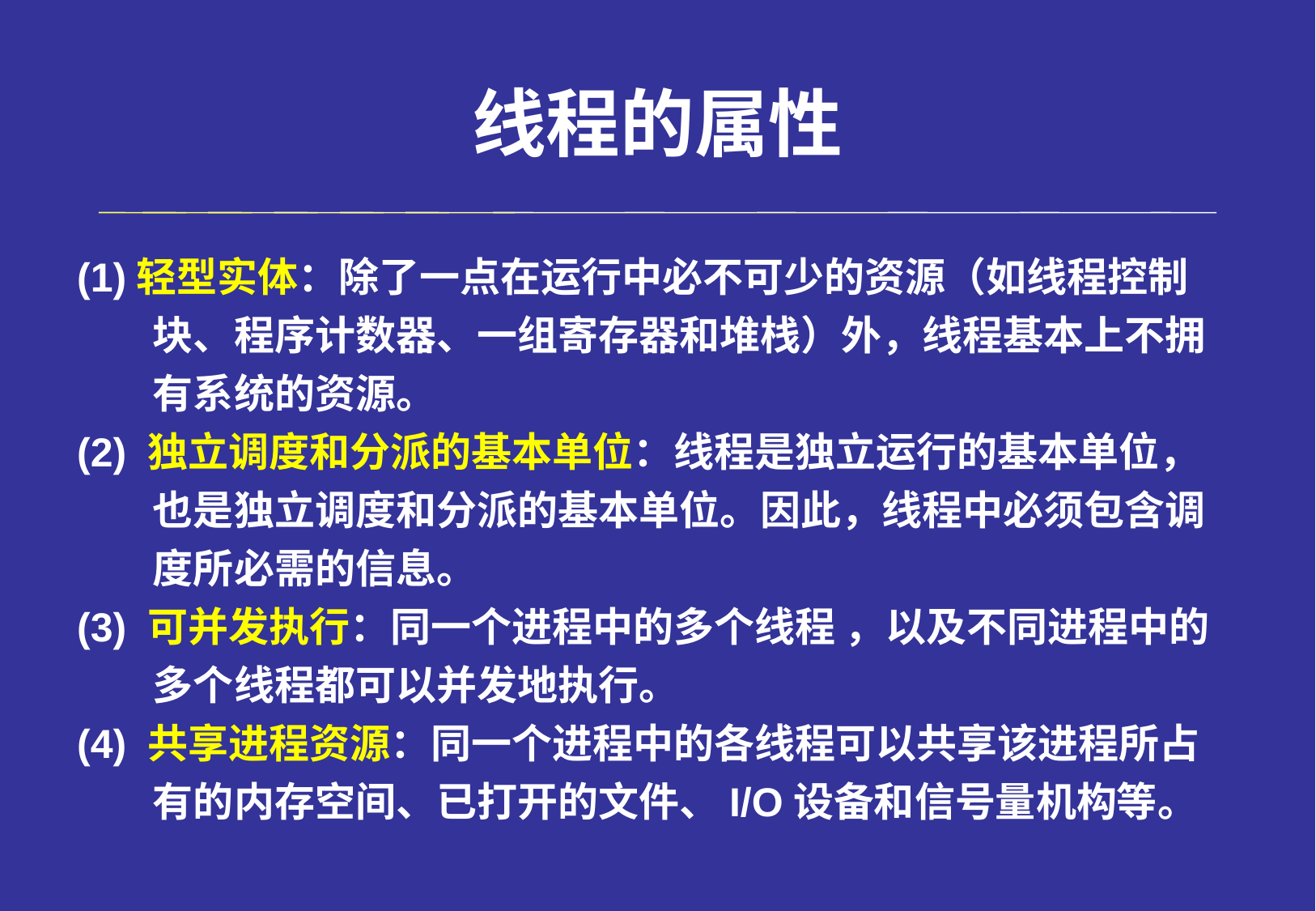

# 线程的属性
(1)轻型实体：除了一点在运行中必不可少的资源（如线程控制块、程序计数器、一组寄存器和堆栈）外，线程基本上不拥有系统的资源。
(2) 独立调度和分派的基本单位：线程是独立运行的基本单位，也是独立调度和分派的基本单位。因此，线程中必须包含调度所必需的信息。
(3) 可并发执行：同一个进程中的多个线程 ，以及不同进程中的多个线程都可以并发地执行。
(4) 共享进程资源：同一个进程中的各线程可以共享该进程所占有的内存空间、已打开的文件、I/O设备和信号量机构等。